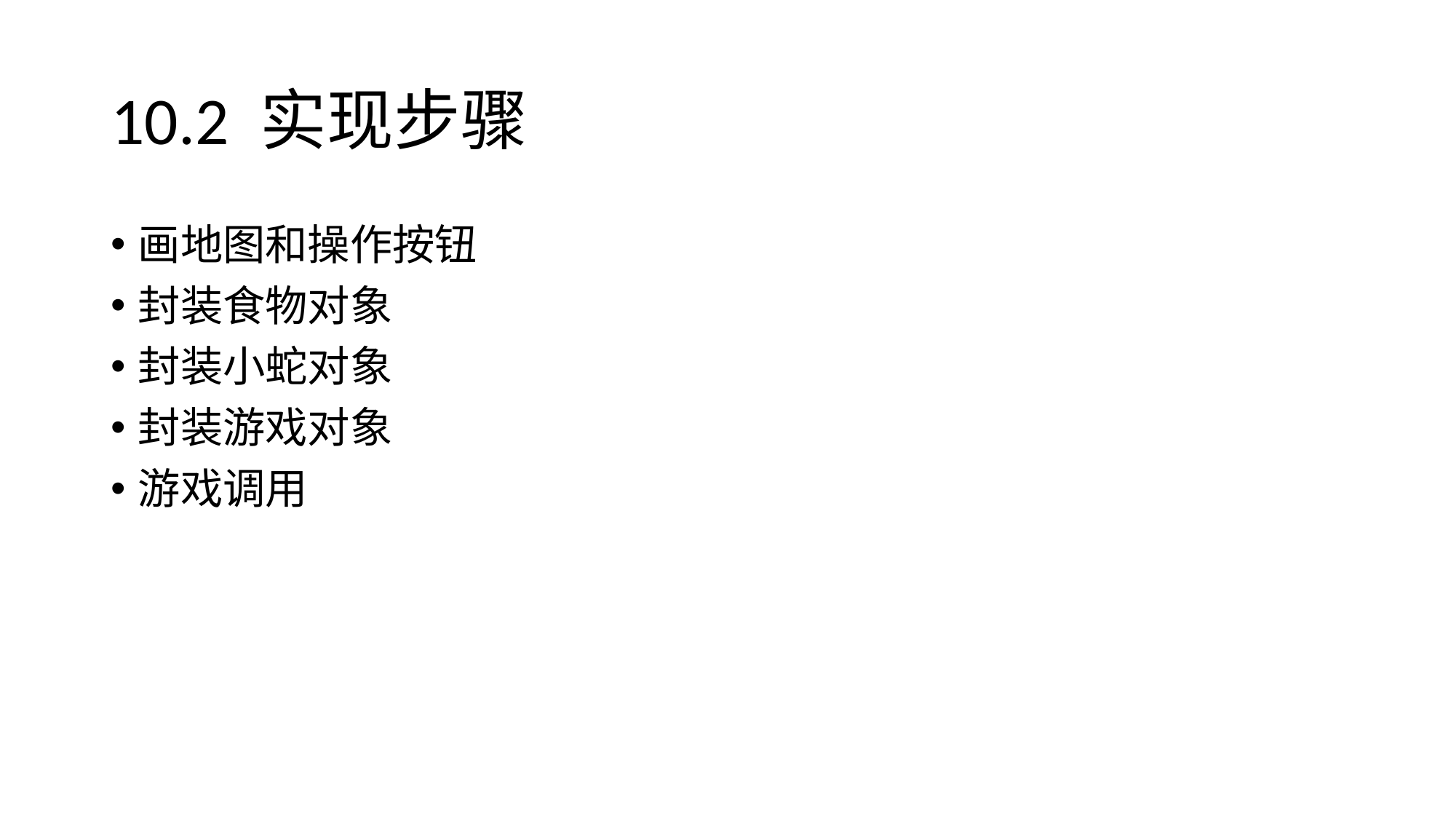

# 10.2 实现步骤
画地图和操作按钮
封装食物对象
封装小蛇对象
封装游戏对象
游戏调用